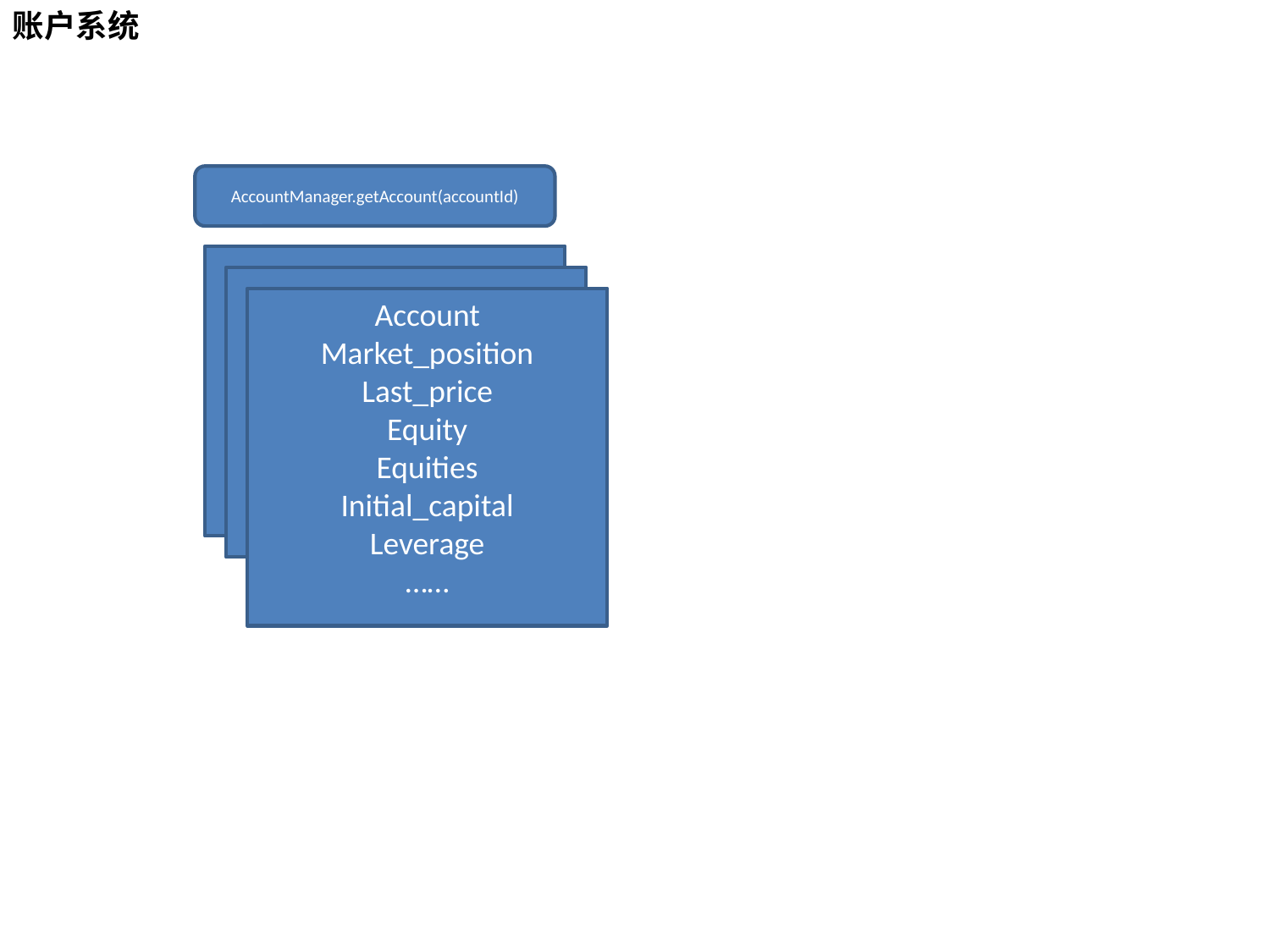

账户系统
AccountManager.getAccount(accountId)

Account
Market_position
Last_price
Equity
Equities
Initial_capital
Leverage
……